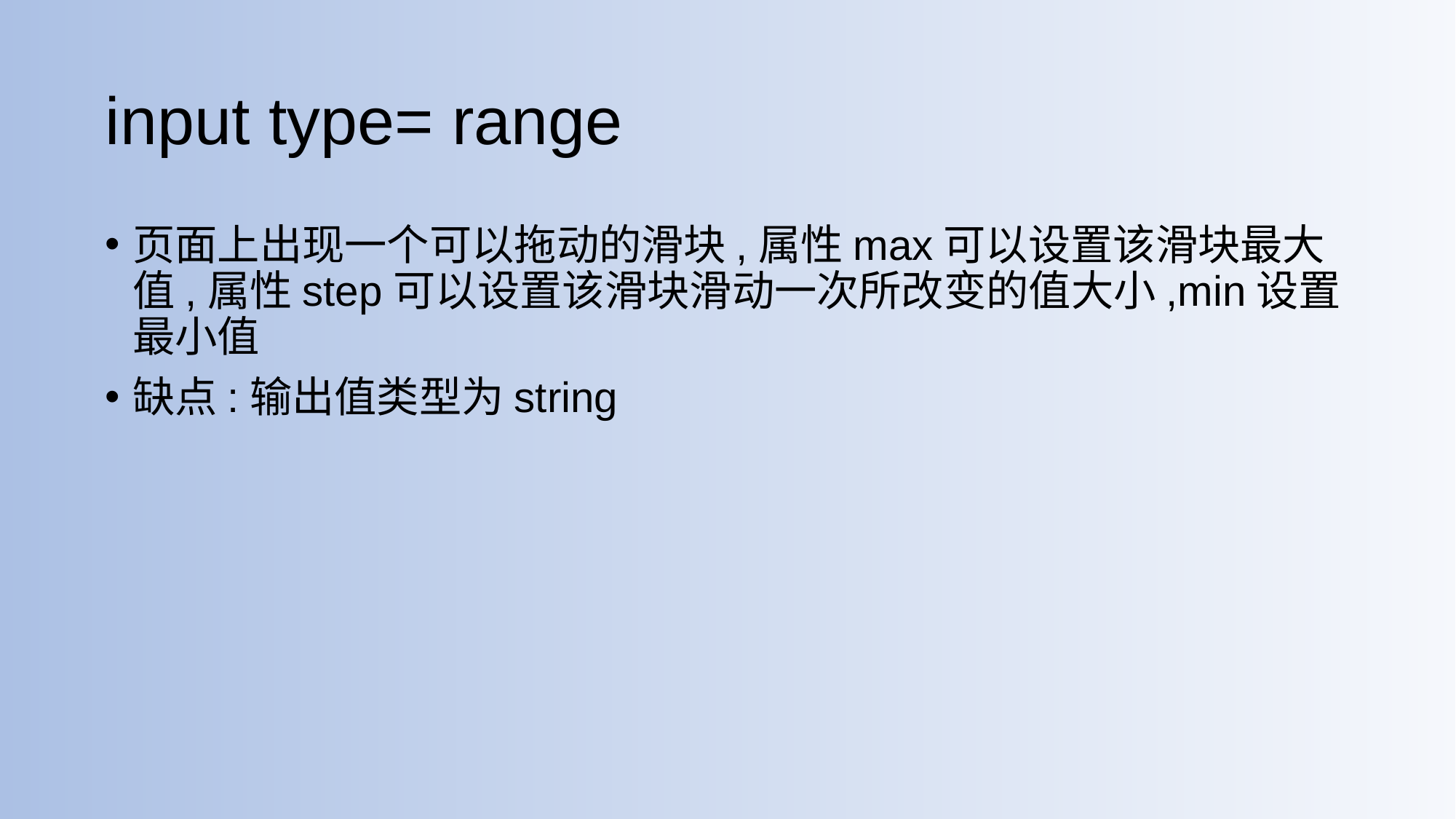

# input type= range
页面上出现一个可以拖动的滑块,属性max可以设置该滑块最大值,属性step可以设置该滑块滑动一次所改变的值大小,min设置最小值
缺点:输出值类型为string